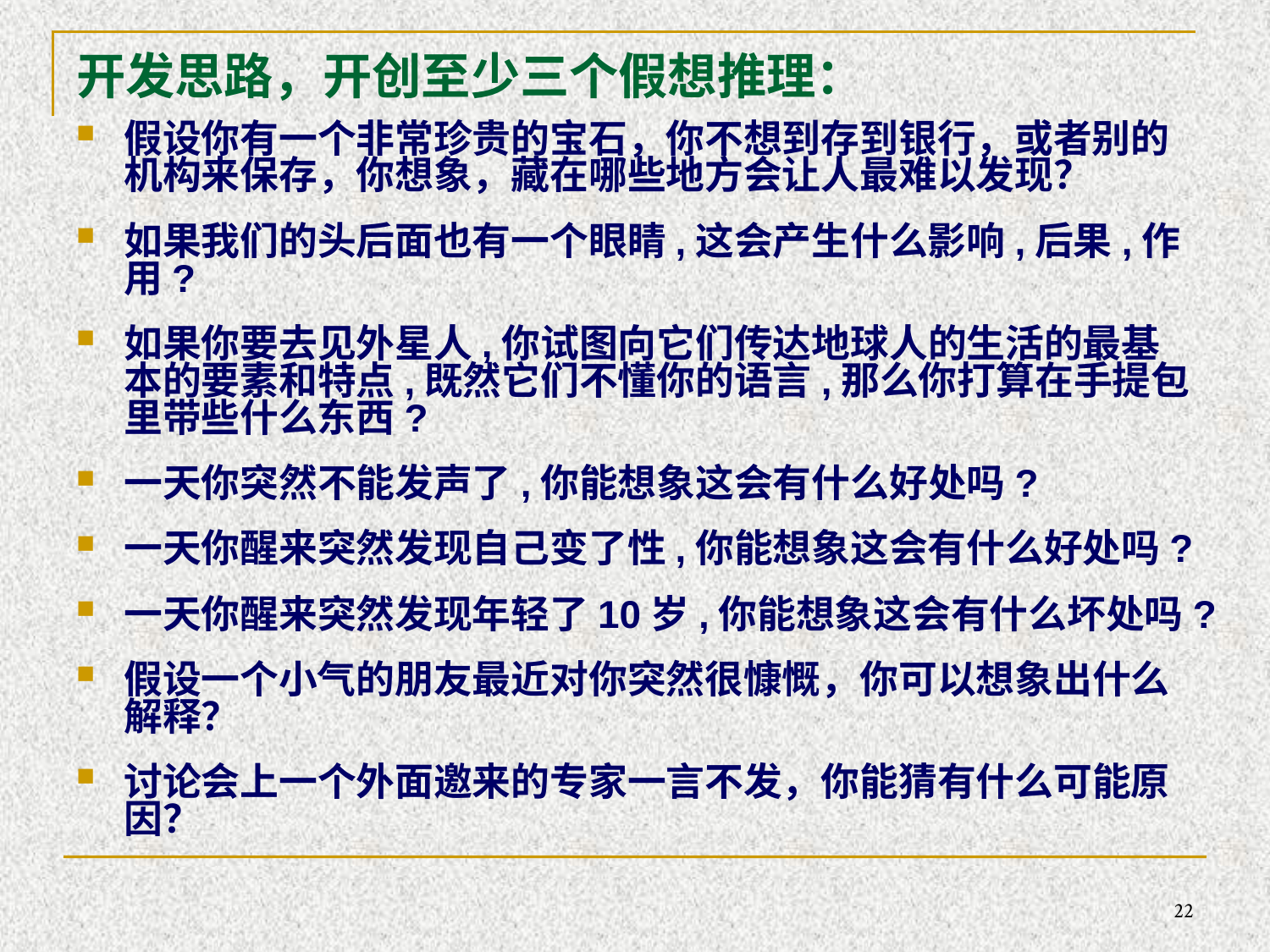

# 开发思路，开创至少三个假想推理：
假设你有一个非常珍贵的宝石，你不想到存到银行，或者别的机构来保存，你想象，藏在哪些地方会让人最难以发现？

如果我们的头后面也有一个眼睛,这会产生什么影响,后果,作用?

如果你要去见外星人,你试图向它们传达地球人的生活的最基本的要素和特点,既然它们不懂你的语言,那么你打算在手提包里带些什么东西?

一天你突然不能发声了,你能想象这会有什么好处吗?

一天你醒来突然发现自己变了性,你能想象这会有什么好处吗?

一天你醒来突然发现年轻了10岁,你能想象这会有什么坏处吗?

假设一个小气的朋友最近对你突然很慷慨，你可以想象出什么解释？

讨论会上一个外面邀来的专家一言不发，你能猜有什么可能原因？

22